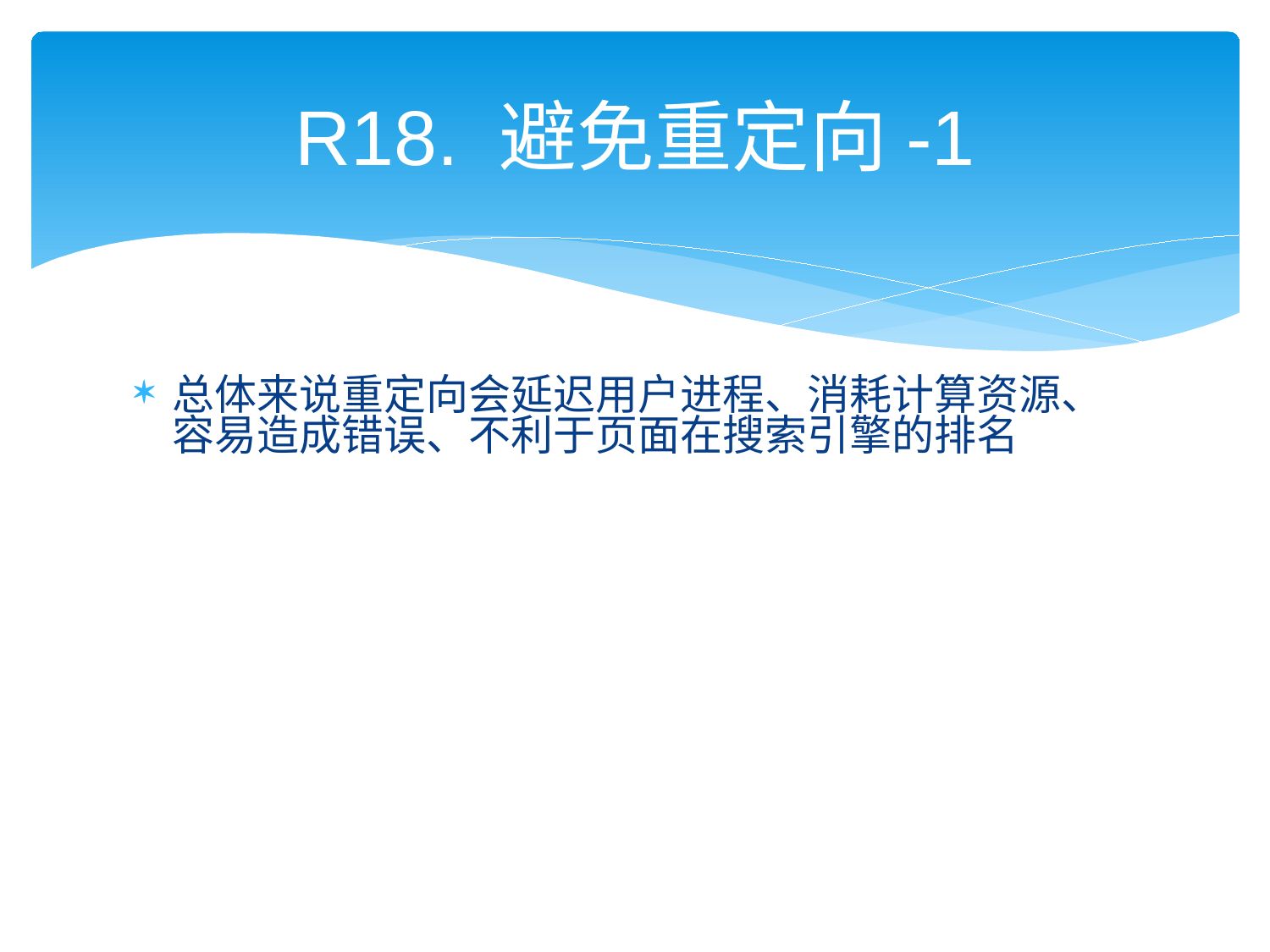

# R18. 避免重定向-1
总体来说重定向会延迟用户进程、消耗计算资源、容易造成错误、不利于页面在搜索引擎的排名